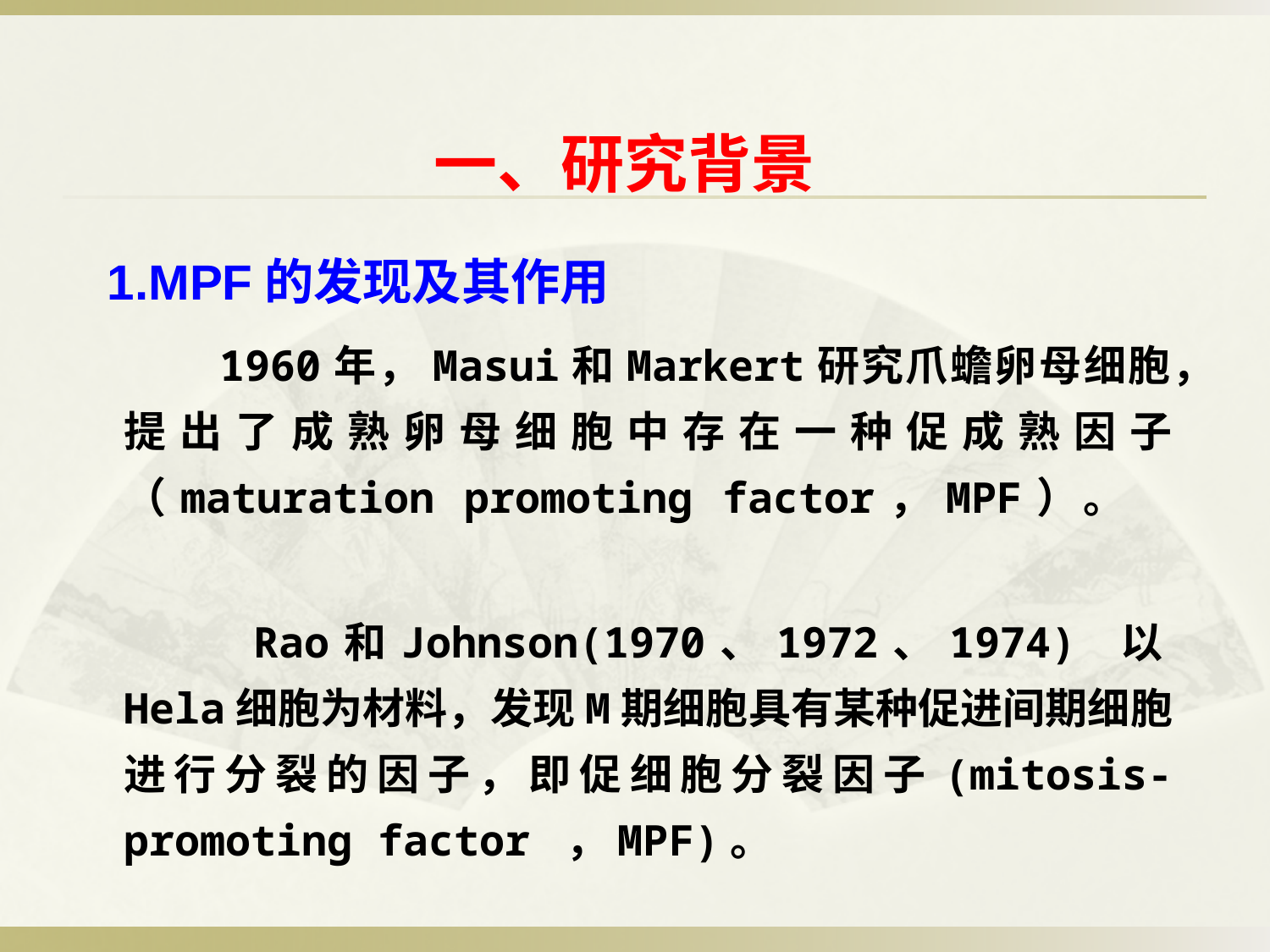

一、研究背景
  1.MPF的发现及其作用
　　　1960年，Masui和Markert研究爪蟾卵母细胞，提出了成熟卵母细胞中存在一种促成熟因子（maturation promoting factor，MPF）。
      Rao和Johnson(1970、1972、1974) 以Hela细胞为材料，发现M期细胞具有某种促进间期细胞进行分裂的因子，即促细胞分裂因子(mitosis- promoting factor ，MPF)。